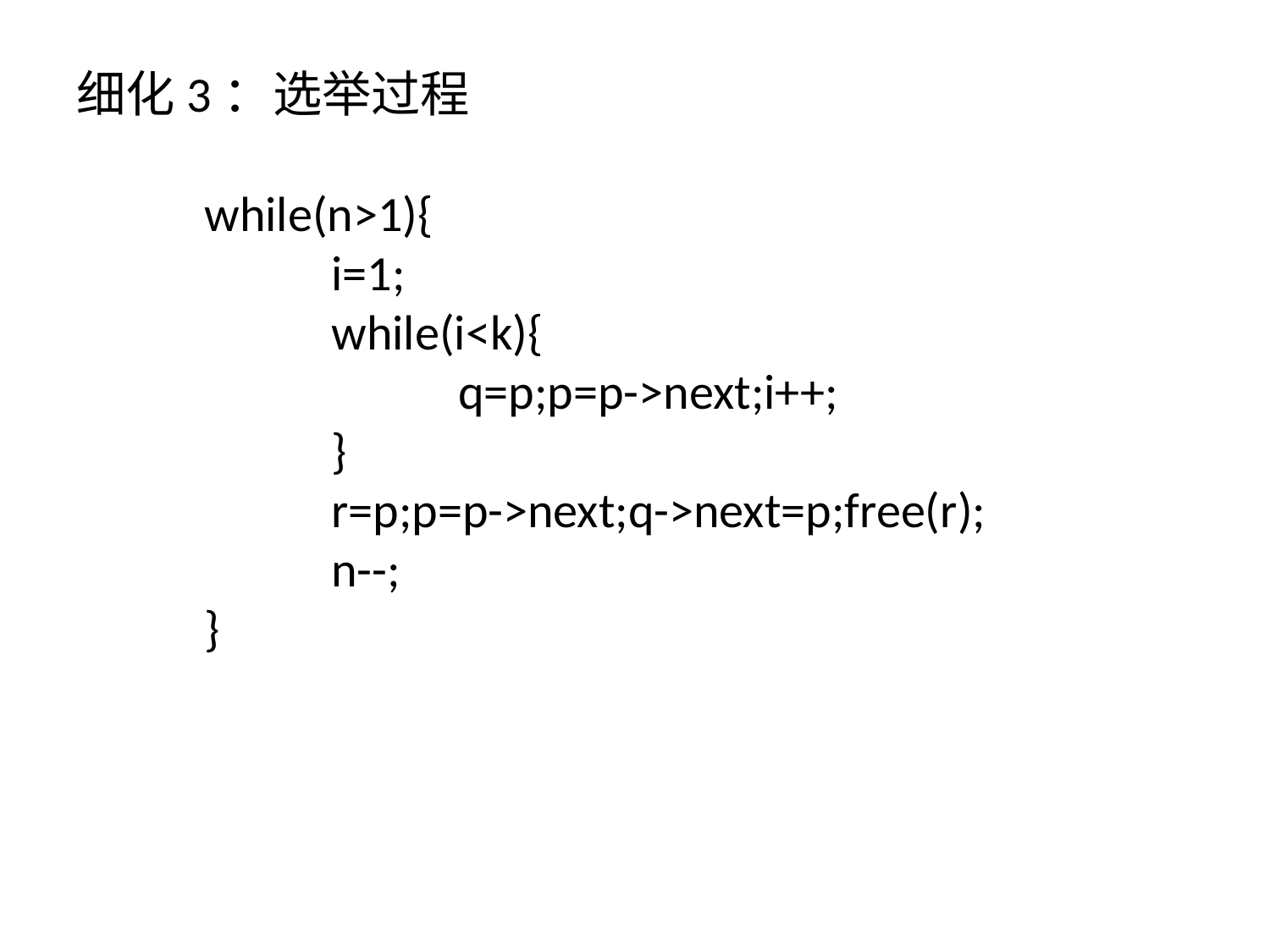

# 细化3：选举过程
	while(n>1){
		i=1;
		while(i<k){
			q=p;p=p->next;i++;
		}
		r=p;p=p->next;q->next=p;free(r);
		n--;
	}